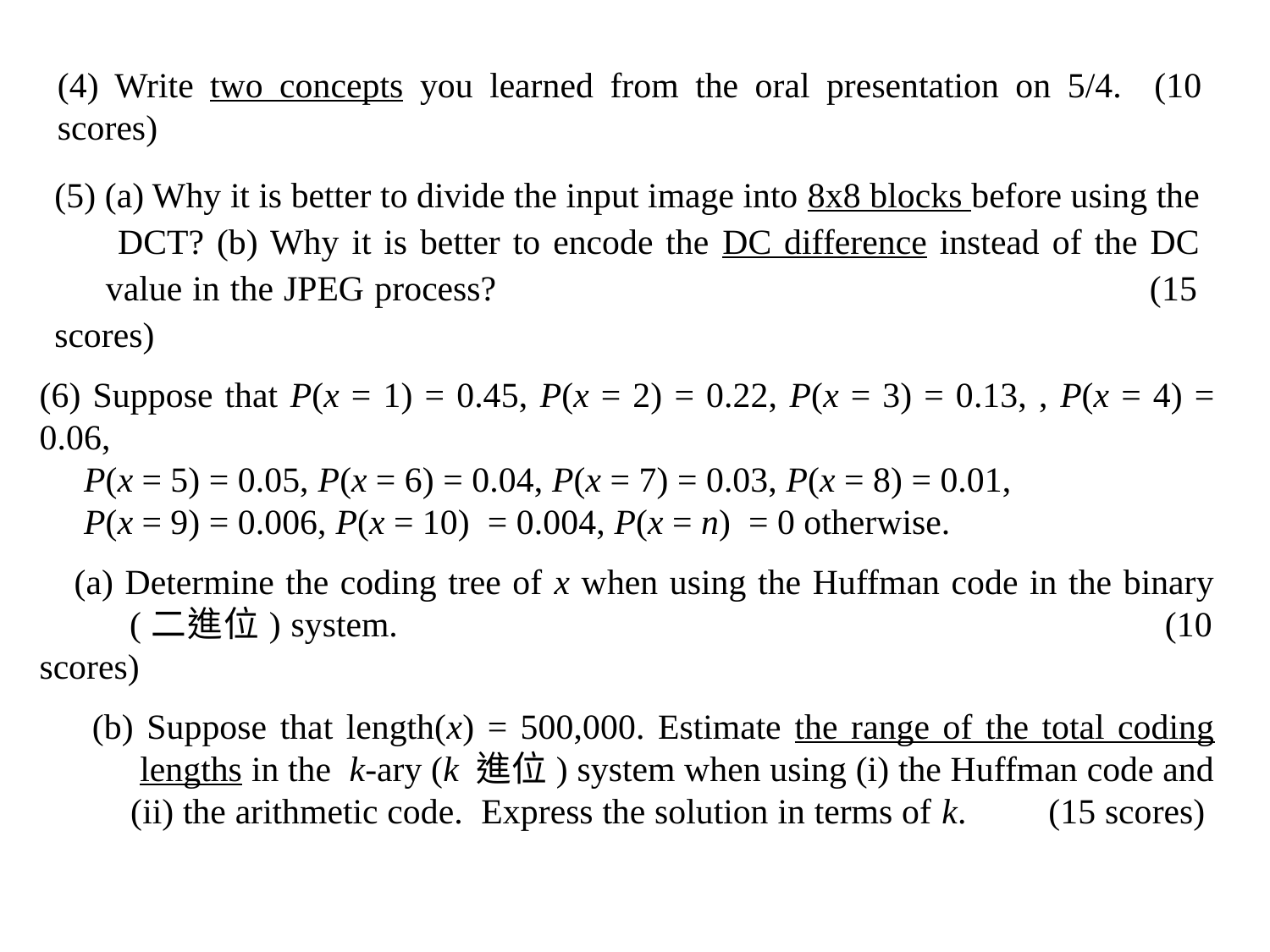

(4) Write two concepts you learned from the oral presentation on 5/4.  (10 scores)
(5) (a) Why it is better to divide the input image into 8x8 blocks before using the
     DCT? (b) Why it is better to encode the DC difference instead of the DC
     value in the JPEG process?                                                                (15 scores)
(6) Suppose that P(x = 1) = 0.45, P(x = 2) = 0.22, P(x = 3) = 0.13, , P(x = 4) = 0.06,
     P(x = 5) = 0.05, P(x = 6) = 0.04, P(x = 7) = 0.03, P(x = 8) = 0.01,
     P(x = 9) = 0.006, P(x = 10)  = 0.004, P(x = n)  = 0 otherwise.
   (a) Determine the coding tree of x when using the Huffman code in the binary
         (二進位) system.                                                                             (10 scores)
    (b) Suppose that length(x) = 500,000. Estimate the range of the total coding
           lengths in the  k-ary (k 進位) system when using (i) the Huffman code and
          (ii) the arithmetic code.  Express the solution in terms of k.         (15 scores)